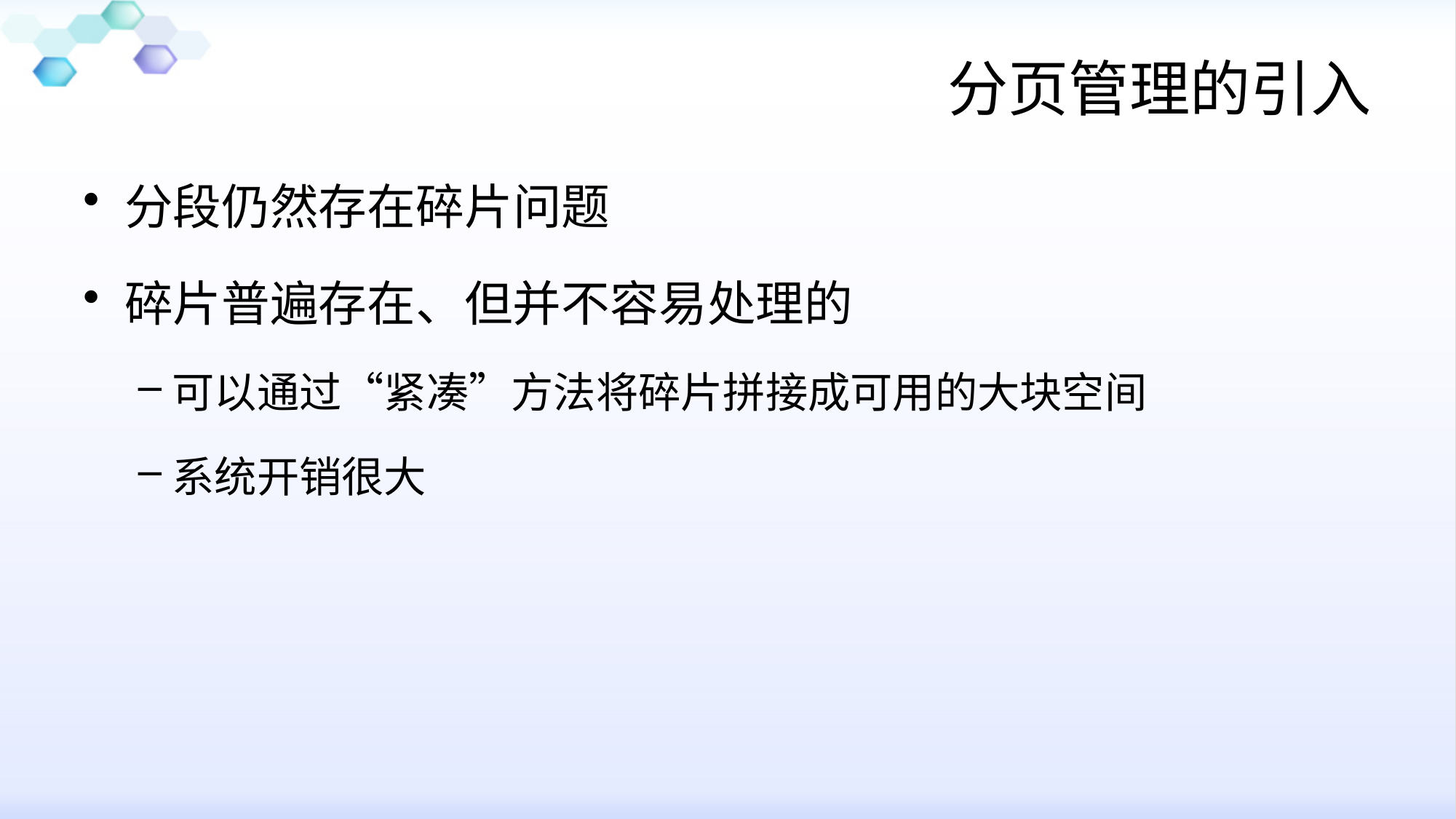

# 分页管理的引入
分段仍然存在碎片问题
碎片普遍存在、但并不容易处理的
可以通过“紧凑”方法将碎片拼接成可用的大块空间
系统开销很大